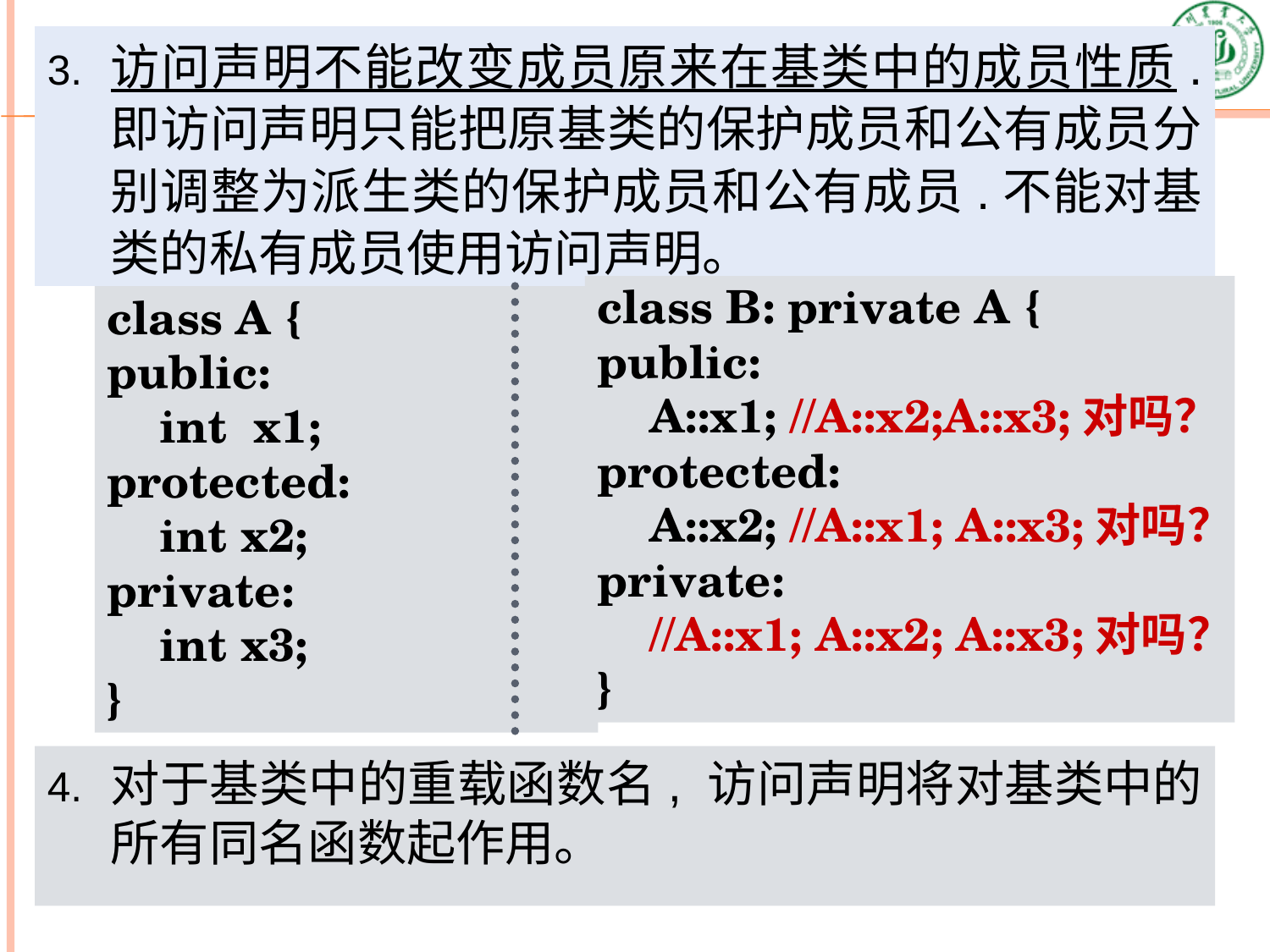

访问声明不能改变成员原来在基类中的成员性质. 即访问声明只能把原基类的保护成员和公有成员分别调整为派生类的保护成员和公有成员.不能对基类的私有成员使用访问声明。
class B: private A {
public:
    A::x1; //A::x2;A::x3;对吗？
protected:
    A::x2; //A::x1; A::x3;对吗？
private:
    //A::x1; A::x2; A::x3;对吗？
}

class A {
public:
    int  x1;
protected:
    int x2;
private:
    int x3;
}
对于基类中的重载函数名, 访问声明将对基类中的所有同名函数起作用。